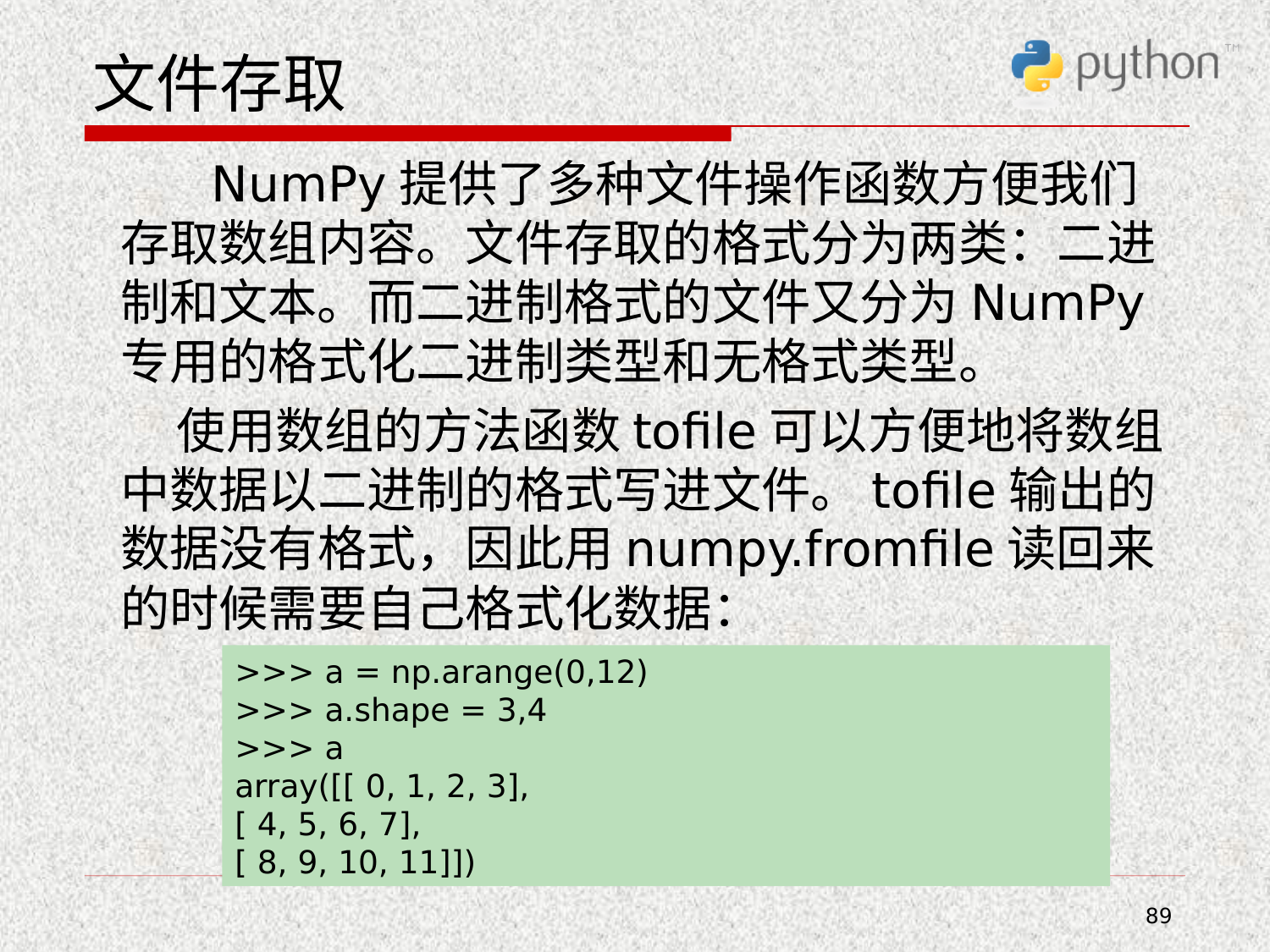

# 文件存取
          NumPy提供了多种文件操作函数方便我们存取数组内容。文件存取的格式分为两类：二进制和文本。而二进制格式的文件又分为NumPy专用的格式化二进制类型和无格式类型。
          使用数组的方法函数tofile可以方便地将数组中数据以二进制的格式写进文件。tofile输出的数据没有格式，因此用numpy.fromfile读回来的时候需要自己格式化数据：
>>> a = np.arange(0,12)
>>> a.shape = 3,4
>>> a
array([[ 0, 1, 2, 3],
[ 4, 5, 6, 7],
[ 8, 9, 10, 11]])
89